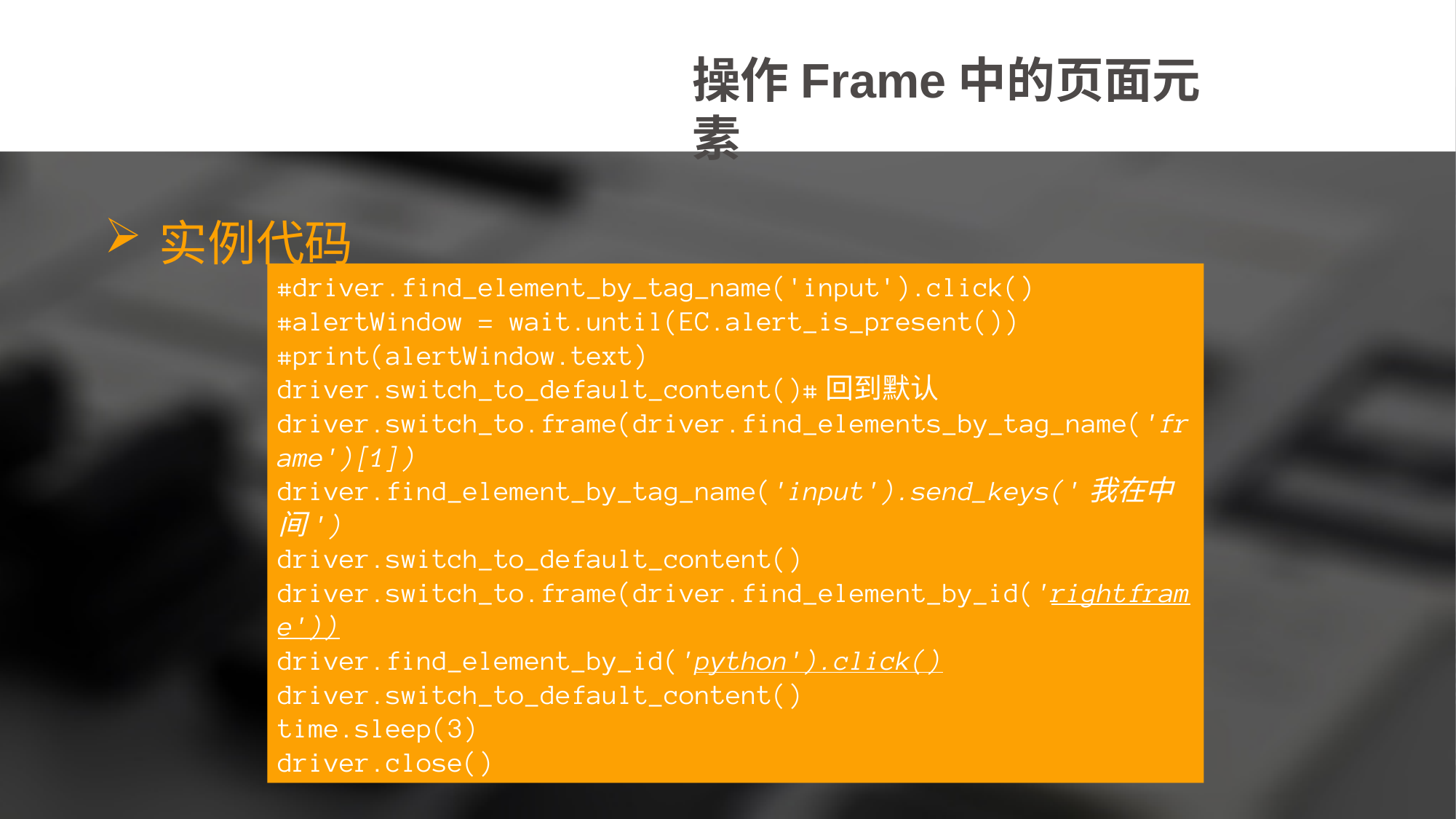

操作Frame中的页面元素
实例代码
#driver.find_element_by_tag_name('input').click()
#alertWindow = wait.until(EC.alert_is_present())
#print(alertWindow.text)
driver.switch_to_default_content()#回到默认
driver.switch_to.frame(driver.find_elements_by_tag_name('frame')[1])
driver.find_element_by_tag_name('input').send_keys('我在中间')
driver.switch_to_default_content()
driver.switch_to.frame(driver.find_element_by_id('rightframe'))
driver.find_element_by_id('python').click()
driver.switch_to_default_content()
time.sleep(3)
driver.close()